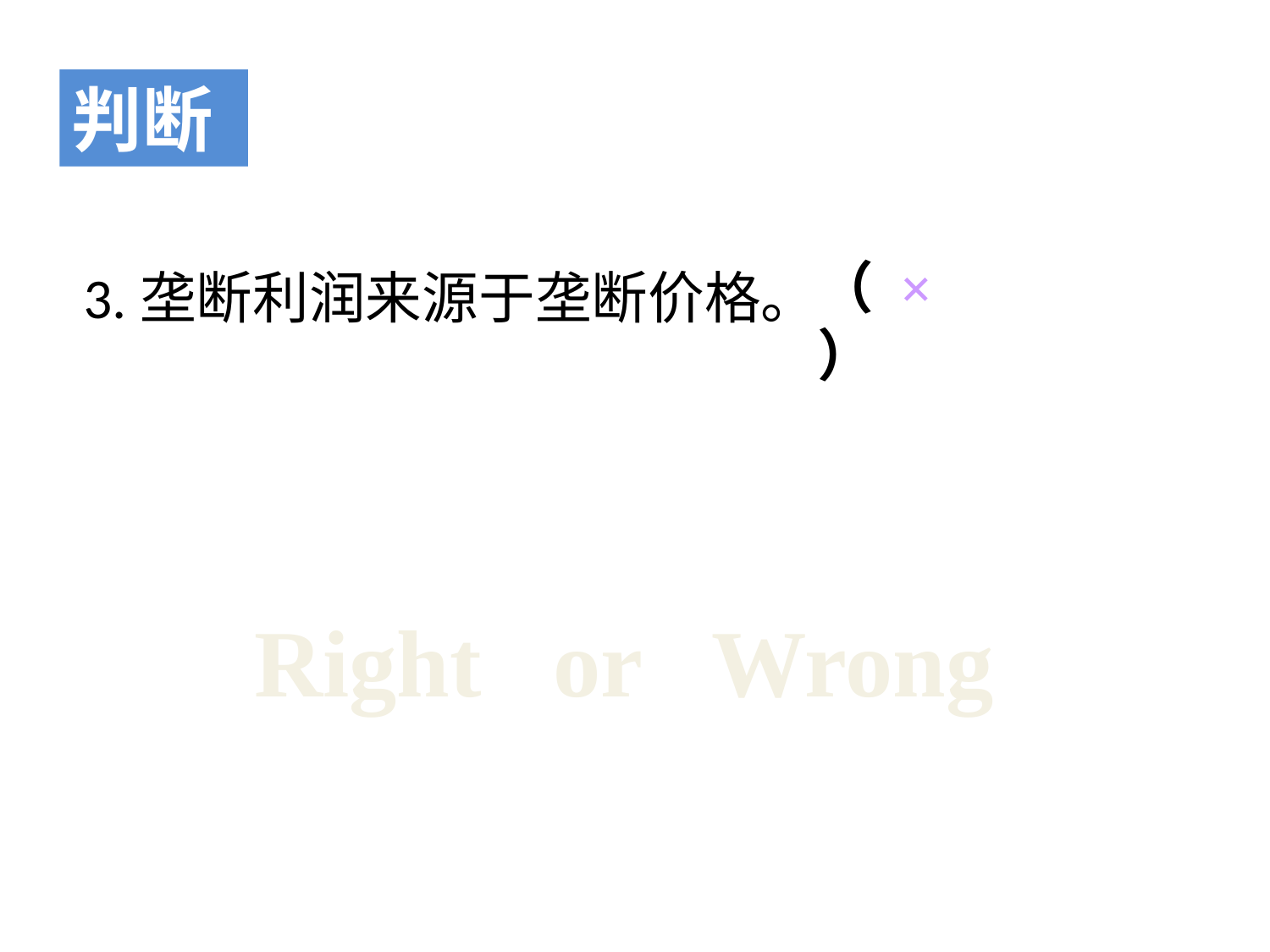

判断
    3.垄断利润来源于垄断价格。
（ × ）

Right   or   Wrong